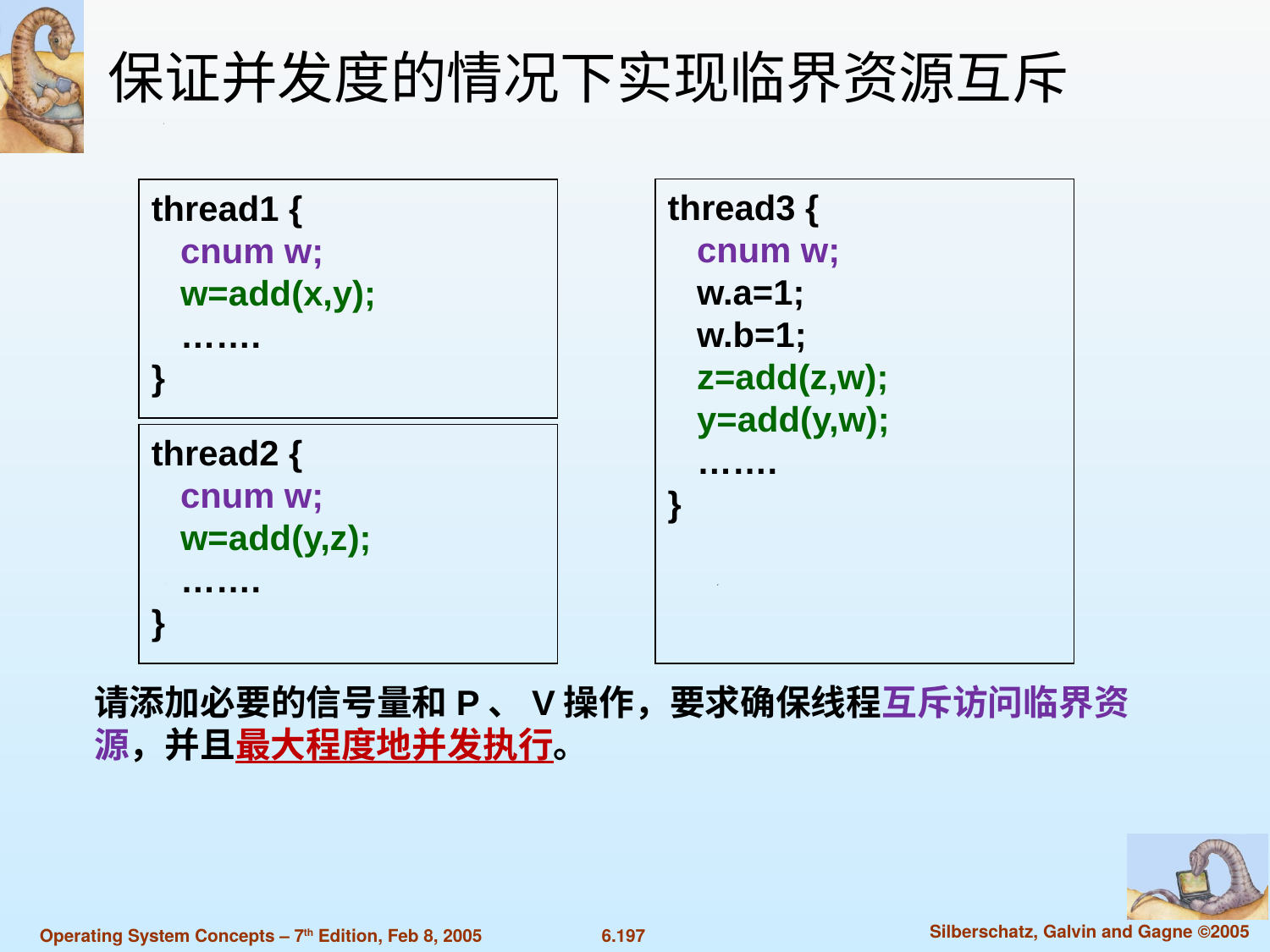

保证并发度的情况下实现临界资源互斥
thread3 {
   cnum w;
   w.a=1;
   w.b=1;
   z=add(z,w);
   y=add(y,w);
   …….
}
thread1 {
   cnum w;
   w=add(x,y);
   …….
}
thread2 {
   cnum w;
   w=add(y,z);
   …….
}
请添加必要的信号量和P、V操作，要求确保线程互斥访问临界资源，并且最大程度地并发执行。